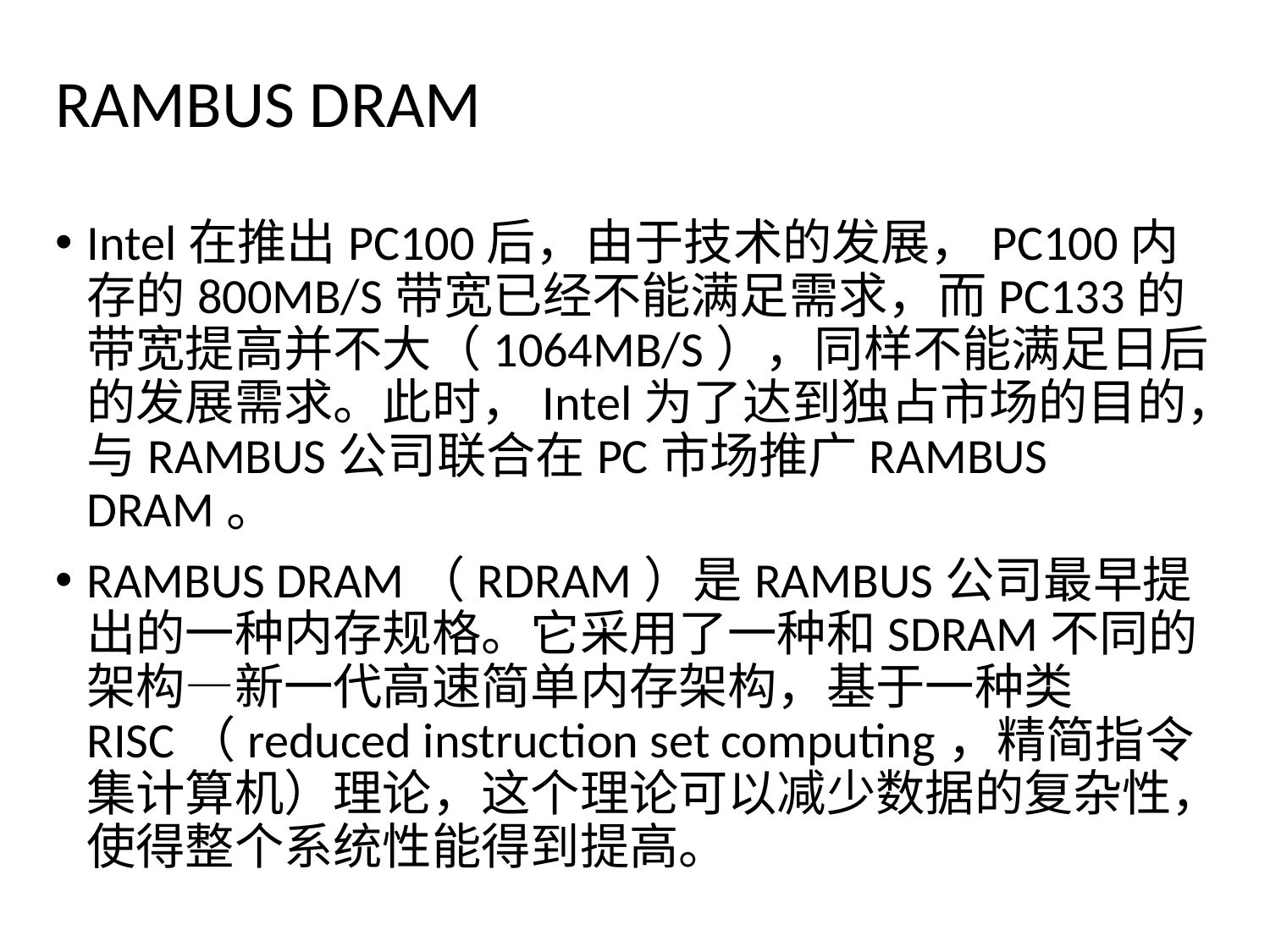

# RAMBUS DRAM
Intel在推出PC100后，由于技术的发展，PC100内存的800MB/S带宽已经不能满足需求，而PC133的带宽提高并不大（1064MB/S），同样不能满足日后的发展需求。此时，Intel为了达到独占市场的目的，与RAMBUS公司联合在PC市场推广RAMBUS DRAM。
RAMBUS DRAM（RDRAM）是RAMBUS公司最早提出的一种内存规格。它采用了一种和SDRAM不同的架构—新一代高速简单内存架构，基于一种类RISC（reduced instruction set computing，精简指令集计算机）理论，这个理论可以减少数据的复杂性，使得整个系统性能得到提高。